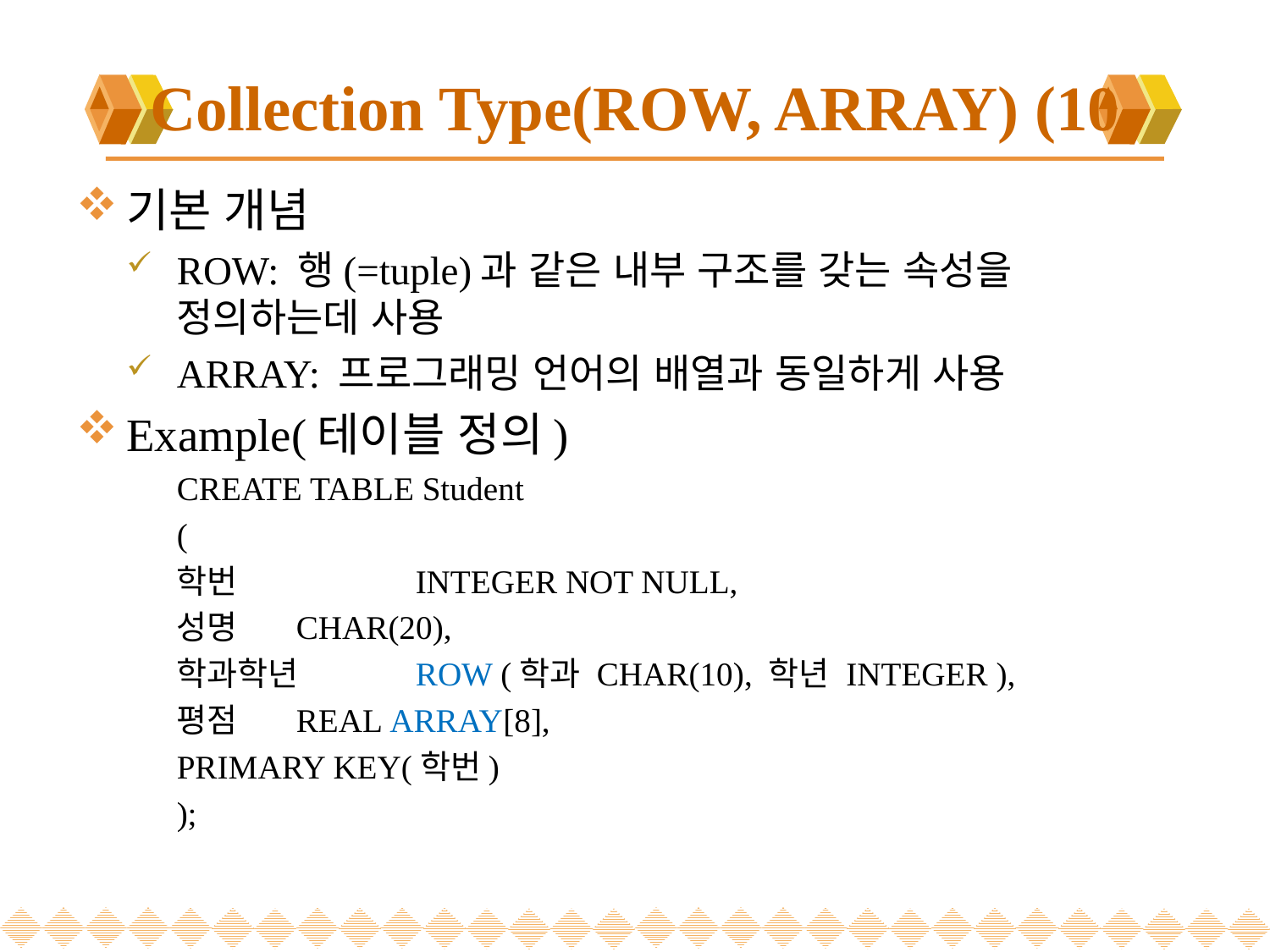

# Collection Type(ROW, ARRAY) (10
기본 개념
ROW: 행(=tuple)과 같은 내부 구조를 갖는 속성을 정의하는데 사용
ARRAY: 프로그래밍 언어의 배열과 동일하게 사용
Example(테이블 정의)
CREATE TABLE Student
(
	학번	 	INTEGER NOT NULL,
	성명		CHAR(20),
	학과학년	ROW (학과 CHAR(10), 학년 INTEGER ),
	평점		REAL ARRAY[8],
	PRIMARY KEY(학번)
);